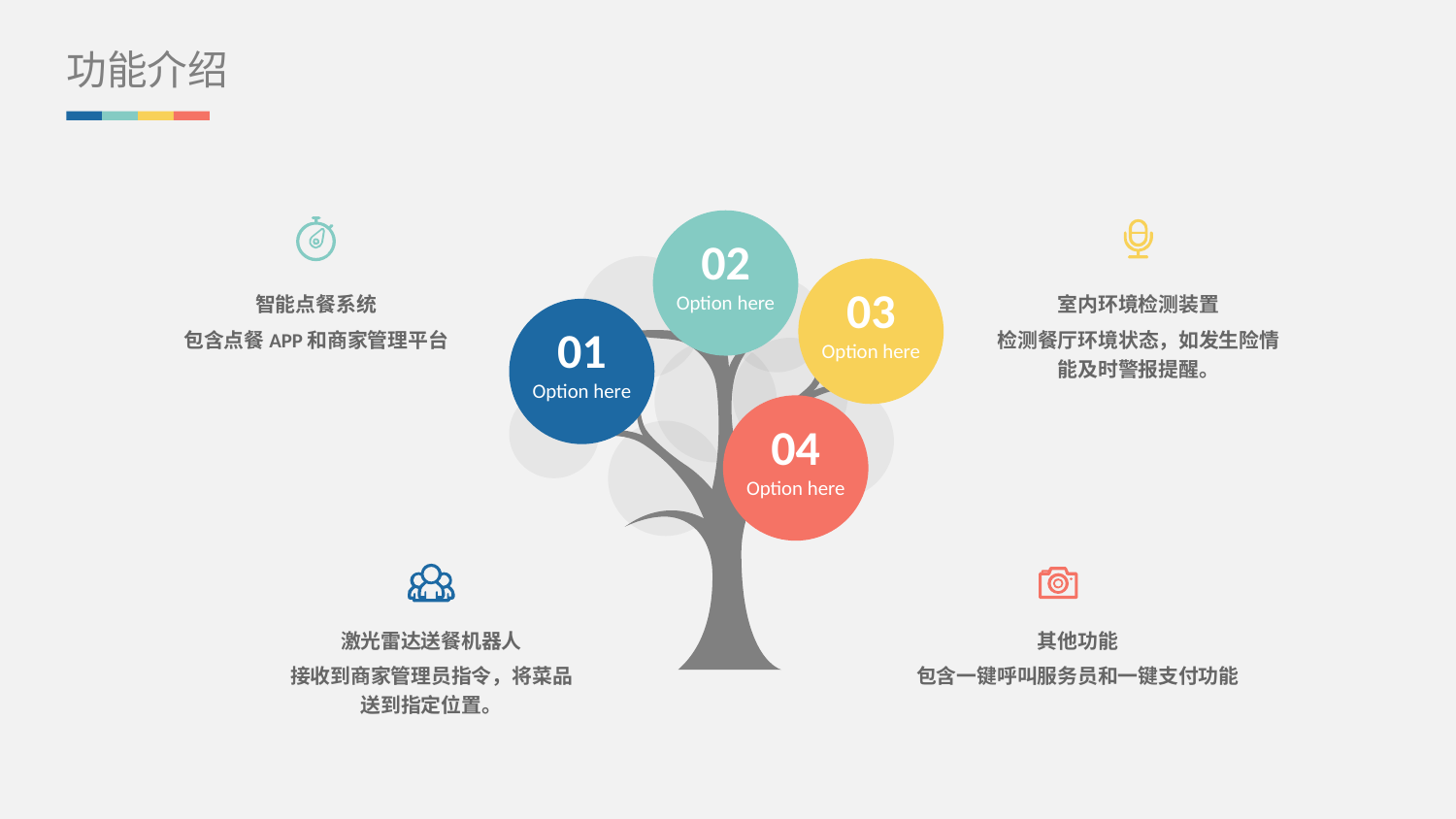

功能介绍

02
Option here

03
Option here

智能点餐系统
包含点餐APP和商家管理平台
室内环境检测装置
检测餐厅环境状态，如发生险情能及时警报提醒。

01
Option here

04
Option here

激光雷达送餐机器人
接收到商家管理员指令，将菜品送到指定位置。
其他功能
包含一键呼叫服务员和一键支付功能